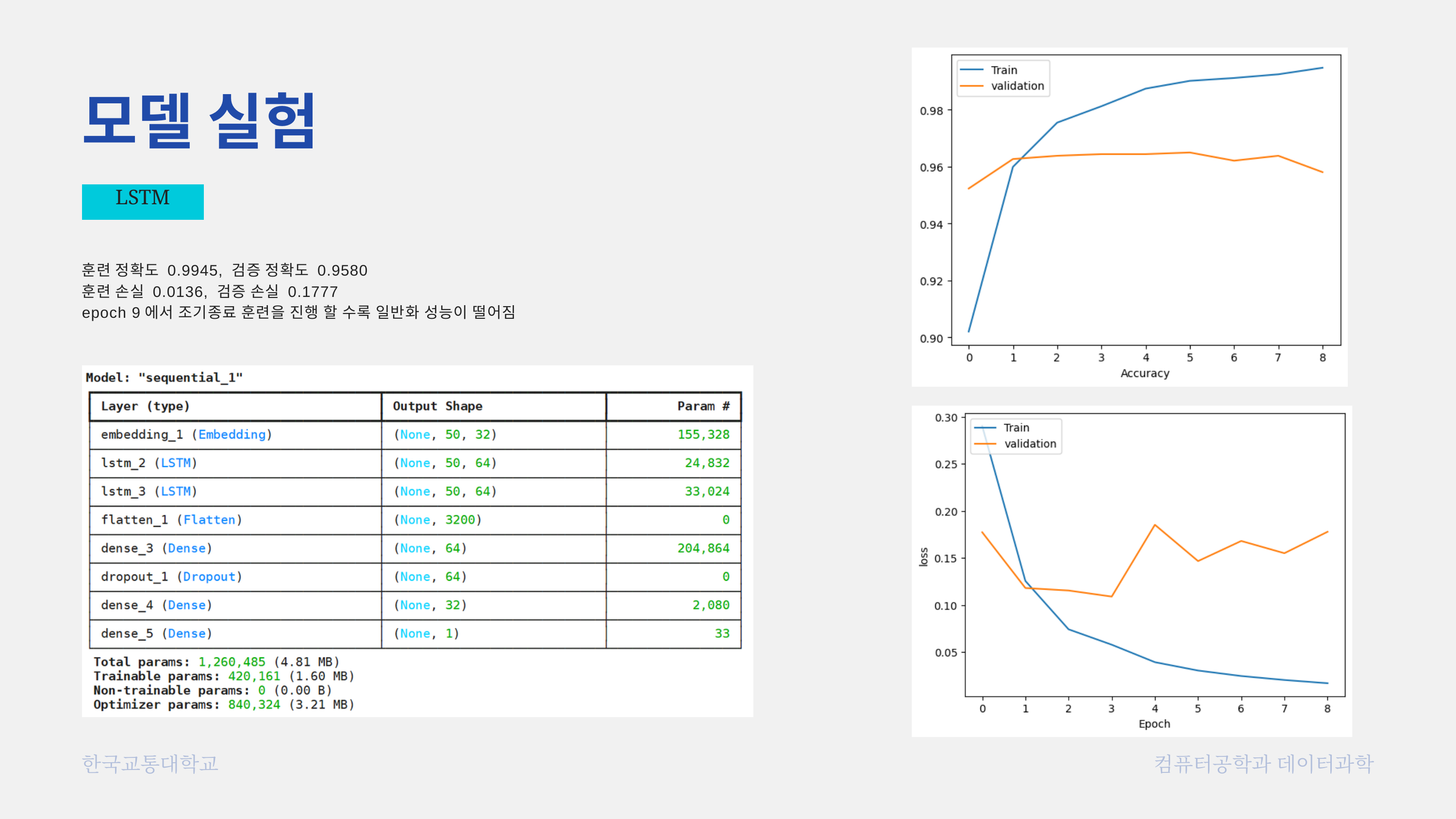

모델 실험

LSTM
훈련 정확도 0.9945, 검증 정확도 0.9580
훈련 손실 0.0136, 검증 손실 0.1777
epoch 9에서 조기종료 훈련을 진행 할 수록 일반화 성능이 떨어짐

한국교통대학교
컴퓨터공학과 데이터과학